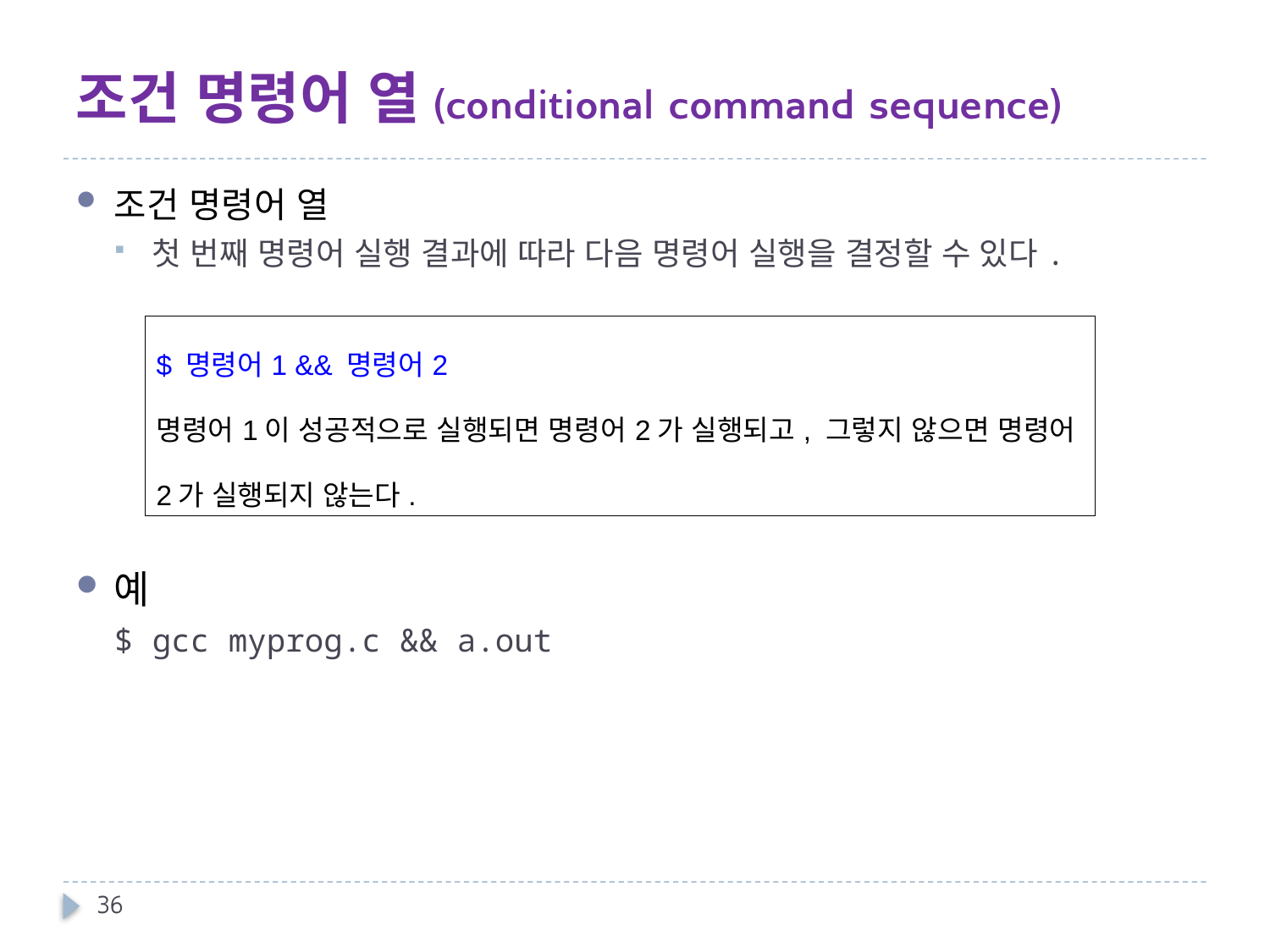

# 조건 명령어 열(conditional command sequence)
조건 명령어 열
첫 번째 명령어 실행 결과에 따라 다음 명령어 실행을 결정할 수 있다.

예
$ gcc myprog.c && a.out

| $ 명령어1 && 명령어2 명령어1이 성공적으로 실행되면 명령어2가 실행되고, 그렇지 않으면 명령어2가 실행되지 않는다. |
| --- |
36